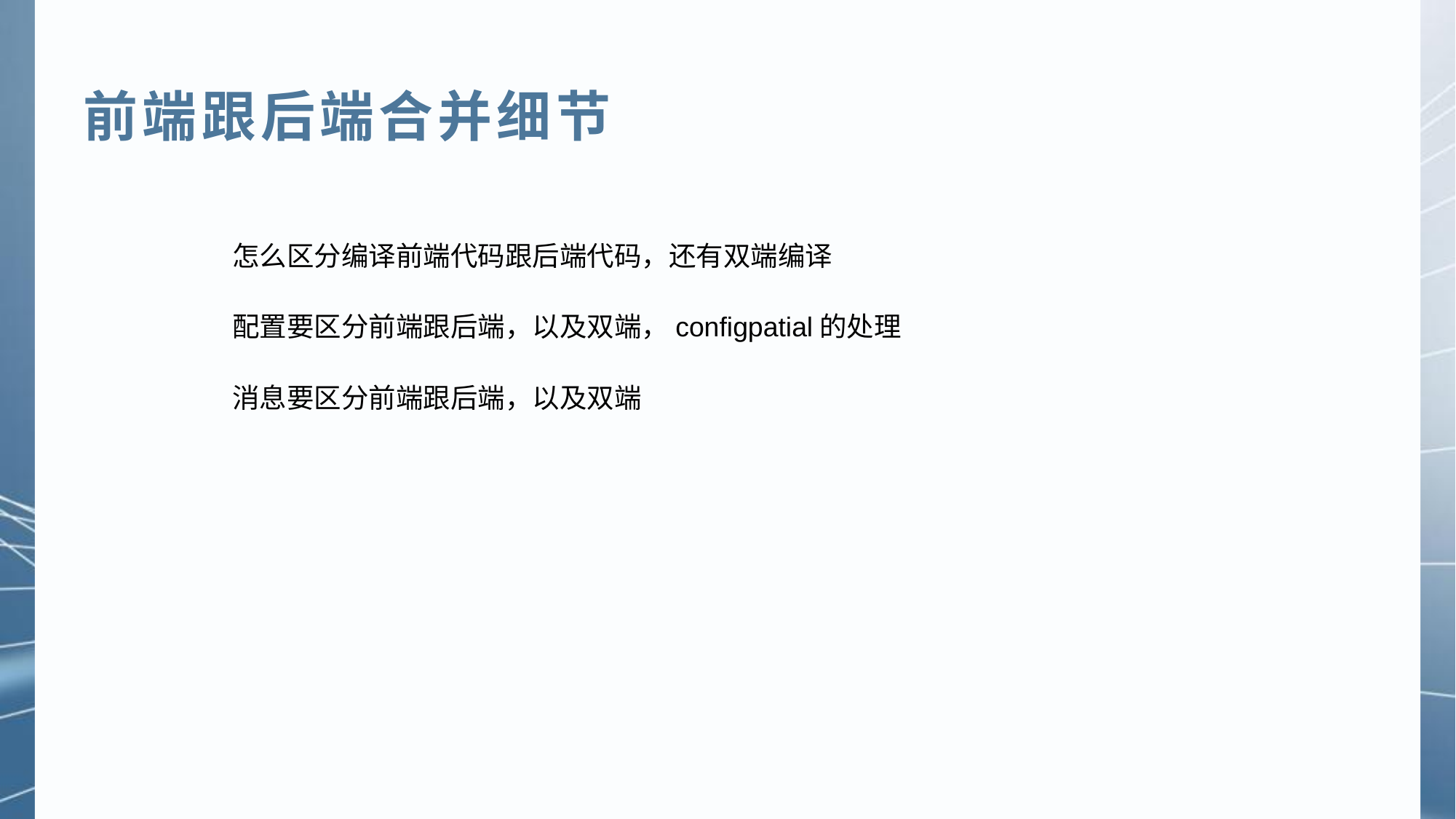

前端跟后端合并细节
怎么区分编译前端代码跟后端代码，还有双端编译
配置要区分前端跟后端，以及双端，configpatial的处理
消息要区分前端跟后端，以及双端